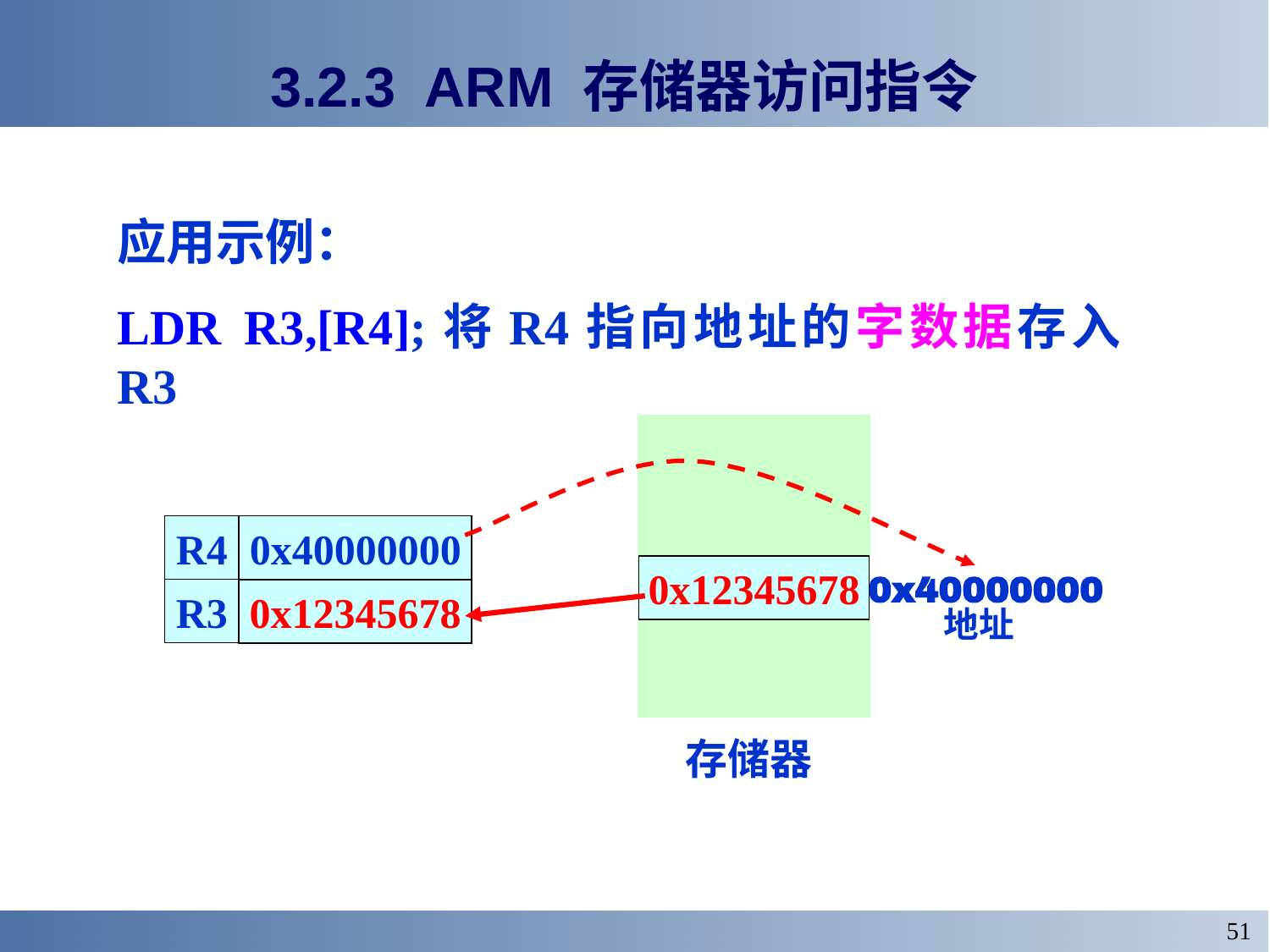

# 3.2.3  ARM 存储器访问指令
应用示例：
LDR	R3,[R4];将R4指向地址的字数据存入R3

0x12345678
0x40000000
地址
存储器
R4
0x40000000
R3
0x55

0x12345678